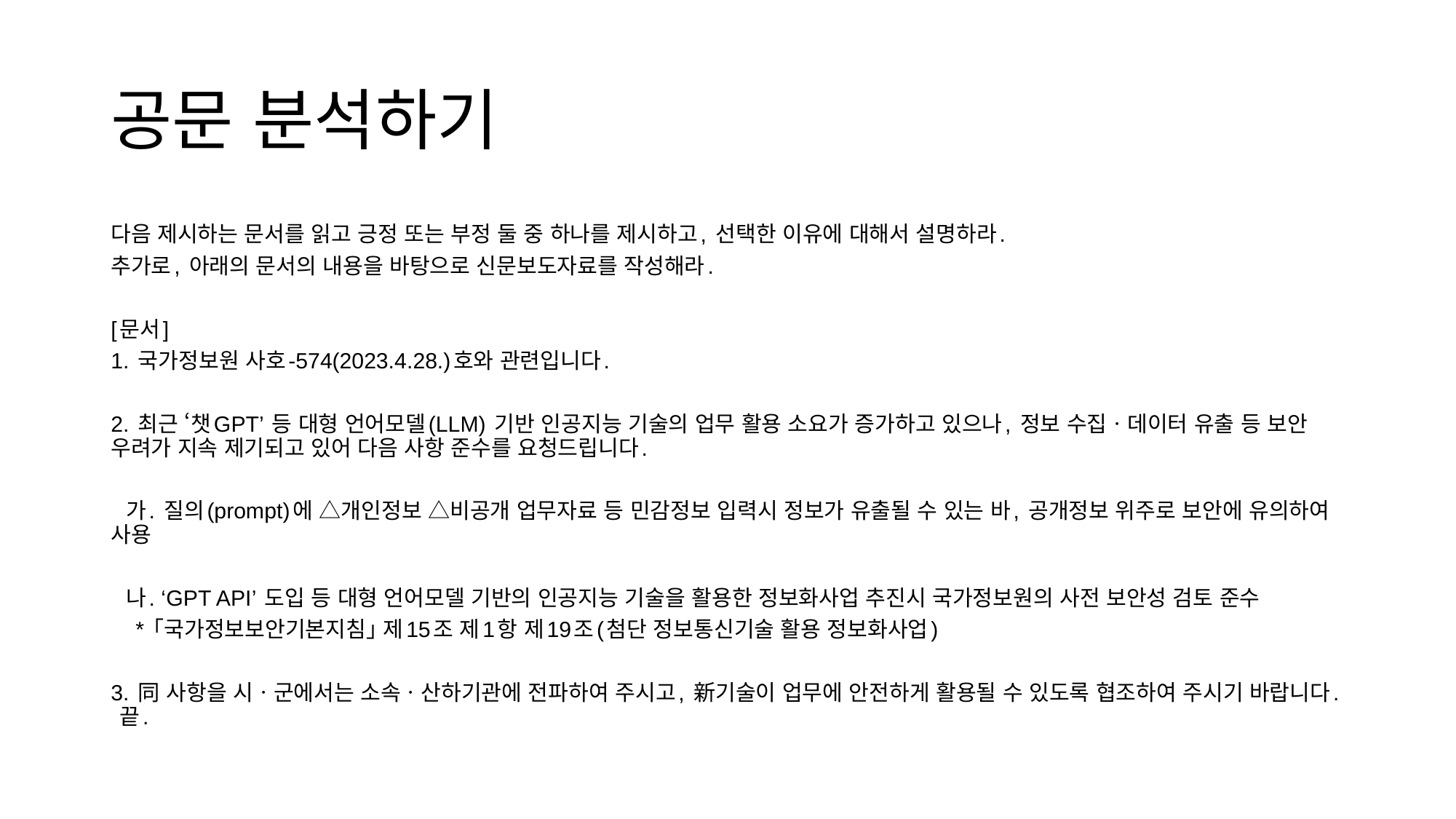

# 공문 분석하기
다음 제시하는 문서를 읽고 긍정 또는 부정 둘 중 하나를 제시하고, 선택한 이유에 대해서 설명하라.
추가로, 아래의 문서의 내용을 바탕으로 신문보도자료를 작성해라.

[문서]
1. 국가정보원 사호-574(2023.4.28.)호와 관련입니다.

2. 최근 ‘챗GPT’ 등 대형 언어모델(LLM) 기반 인공지능 기술의 업무 활용 소요가 증가하고 있으나, 정보 수집ㆍ데이터 유출 등 보안 우려가 지속 제기되고 있어 다음 사항 준수를 요청드립니다.

  가. 질의(prompt)에 △개인정보 △비공개 업무자료 등 민감정보 입력시 정보가 유출될 수 있는 바, 공개정보 위주로 보안에 유의하여 사용

  나. ‘GPT API’ 도입 등 대형 언어모델 기반의 인공지능 기술을 활용한 정보화사업 추진시 국가정보원의 사전 보안성 검토 준수
    * ｢국가정보보안기본지침｣ 제15조 제1항 제19조(첨단 정보통신기술 활용 정보화사업)

3. 同 사항을 시ㆍ군에서는 소속ㆍ산하기관에 전파하여 주시고, 新기술이 업무에 안전하게 활용될 수 있도록 협조하여 주시기 바랍니다.  끝.